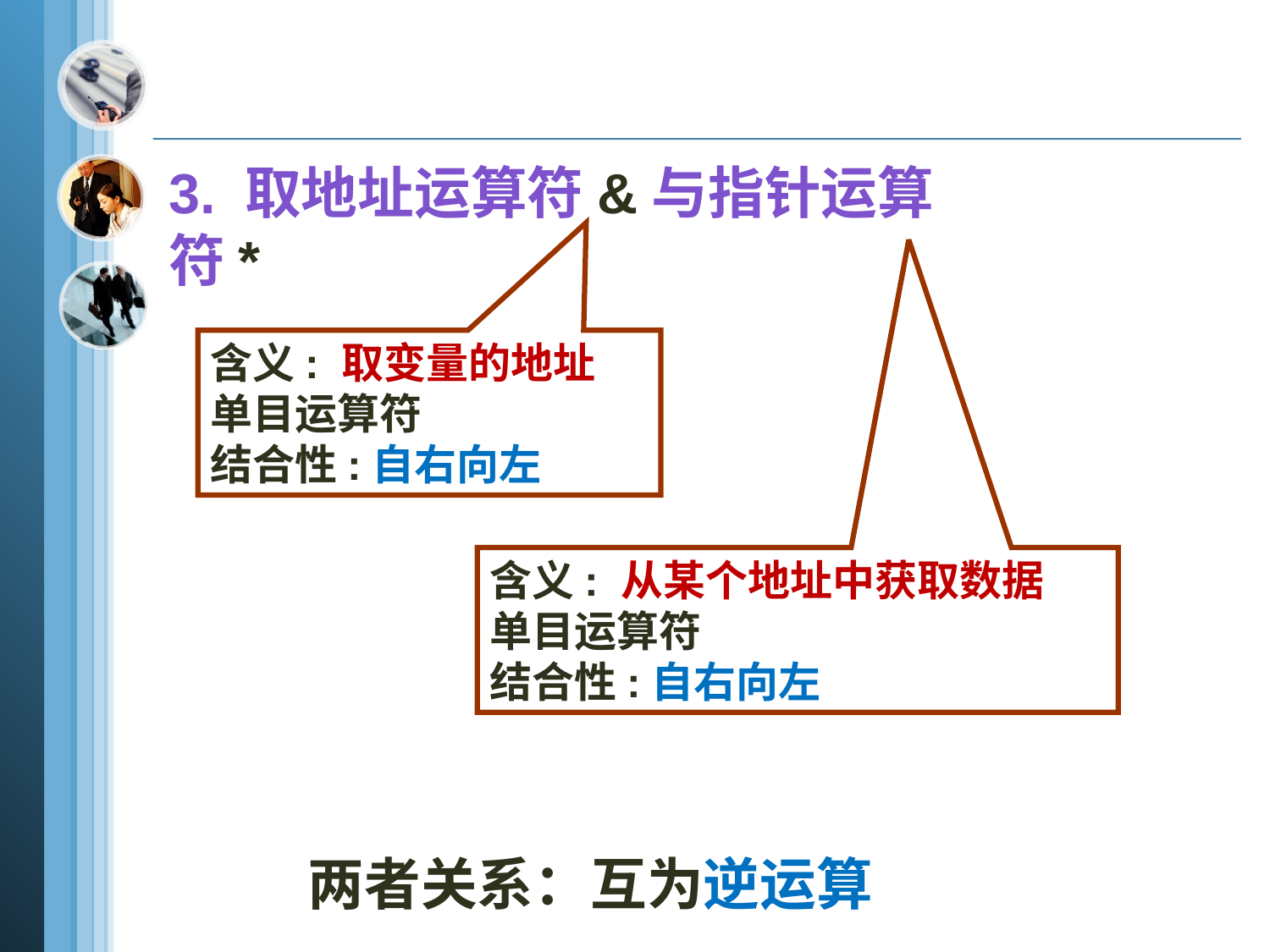

3. 取地址运算符&与指针运算符*
含义: 取变量的地址
单目运算符
结合性:自右向左
含义: 从某个地址中获取数据
单目运算符
结合性:自右向左
两者关系：互为逆运算